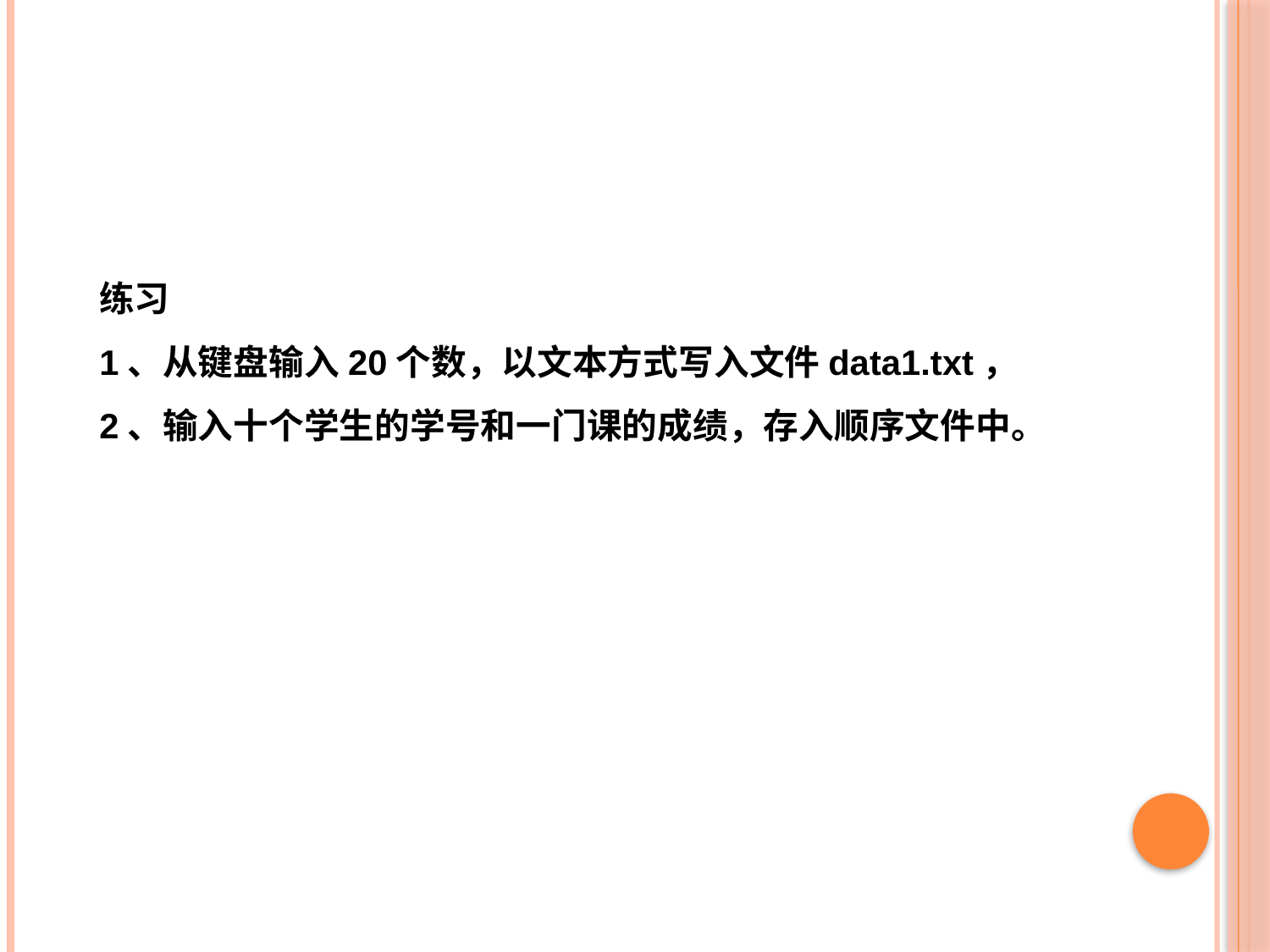

练习
1、从键盘输入20个数，以文本方式写入文件data1.txt，
2、输入十个学生的学号和一门课的成绩，存入顺序文件中。